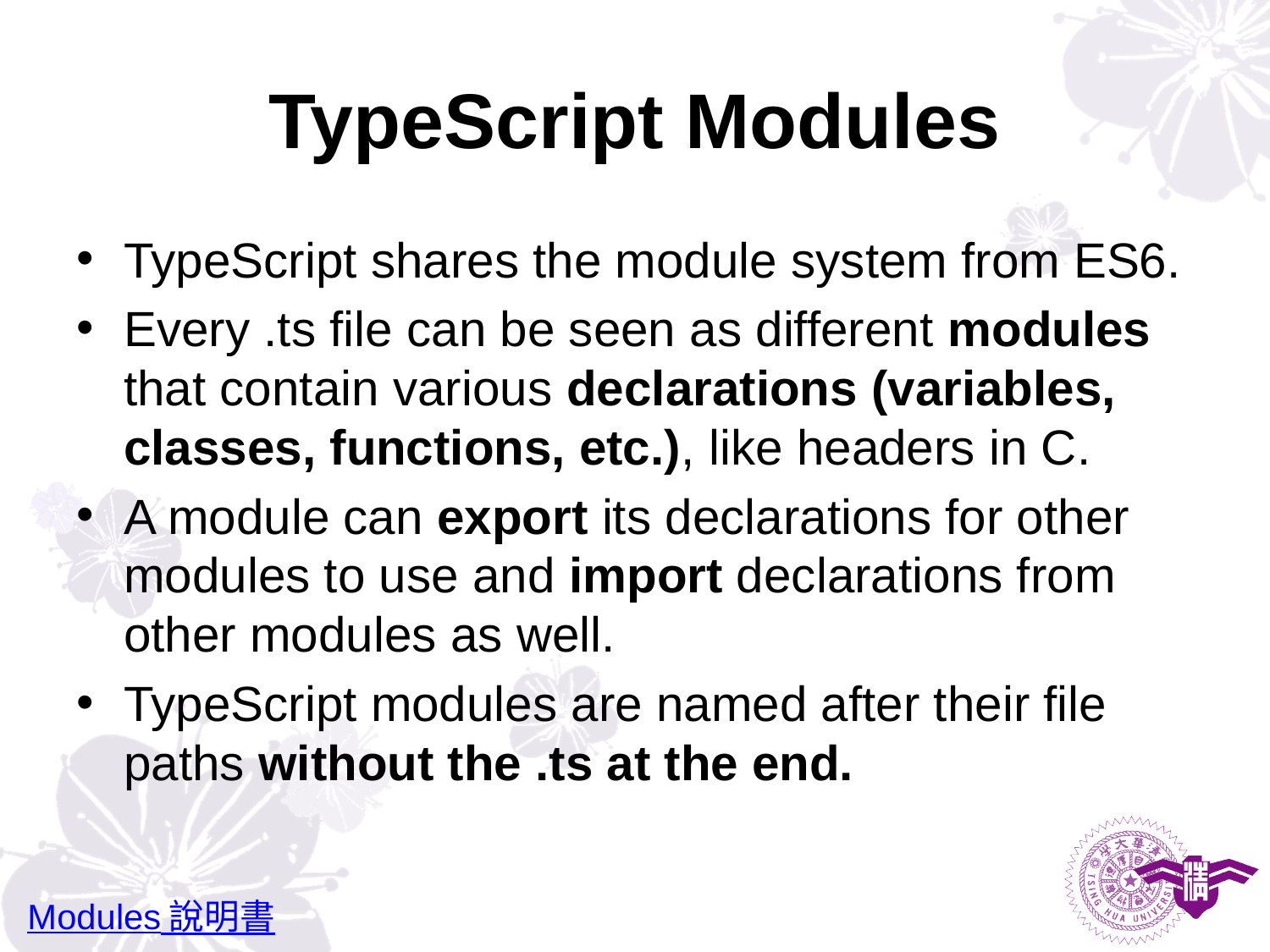

# TypeScript Modules
TypeScript shares the module system from ES6.
Every .ts file can be seen as different modules that contain various declarations (variables, classes, functions, etc.), like headers in C.
A module can export its declarations for other modules to use and import declarations from other modules as well.
TypeScript modules are named after their file paths without the .ts at the end.
Modules 說明書